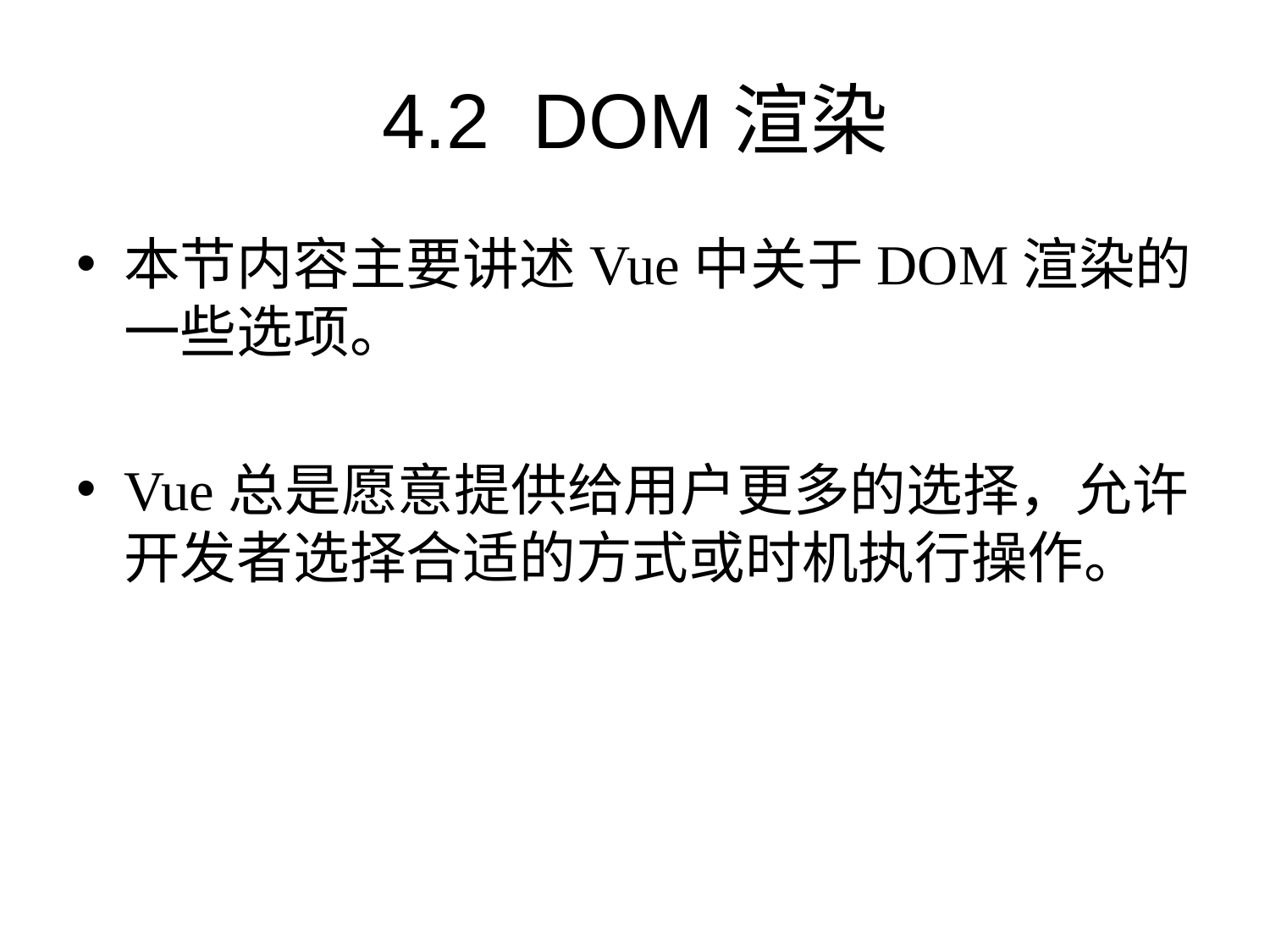

# 4.2  DOM渲染
本节内容主要讲述Vue中关于DOM渲染的一些选项。

Vue总是愿意提供给用户更多的选择，允许开发者选择合适的方式或时机执行操作。